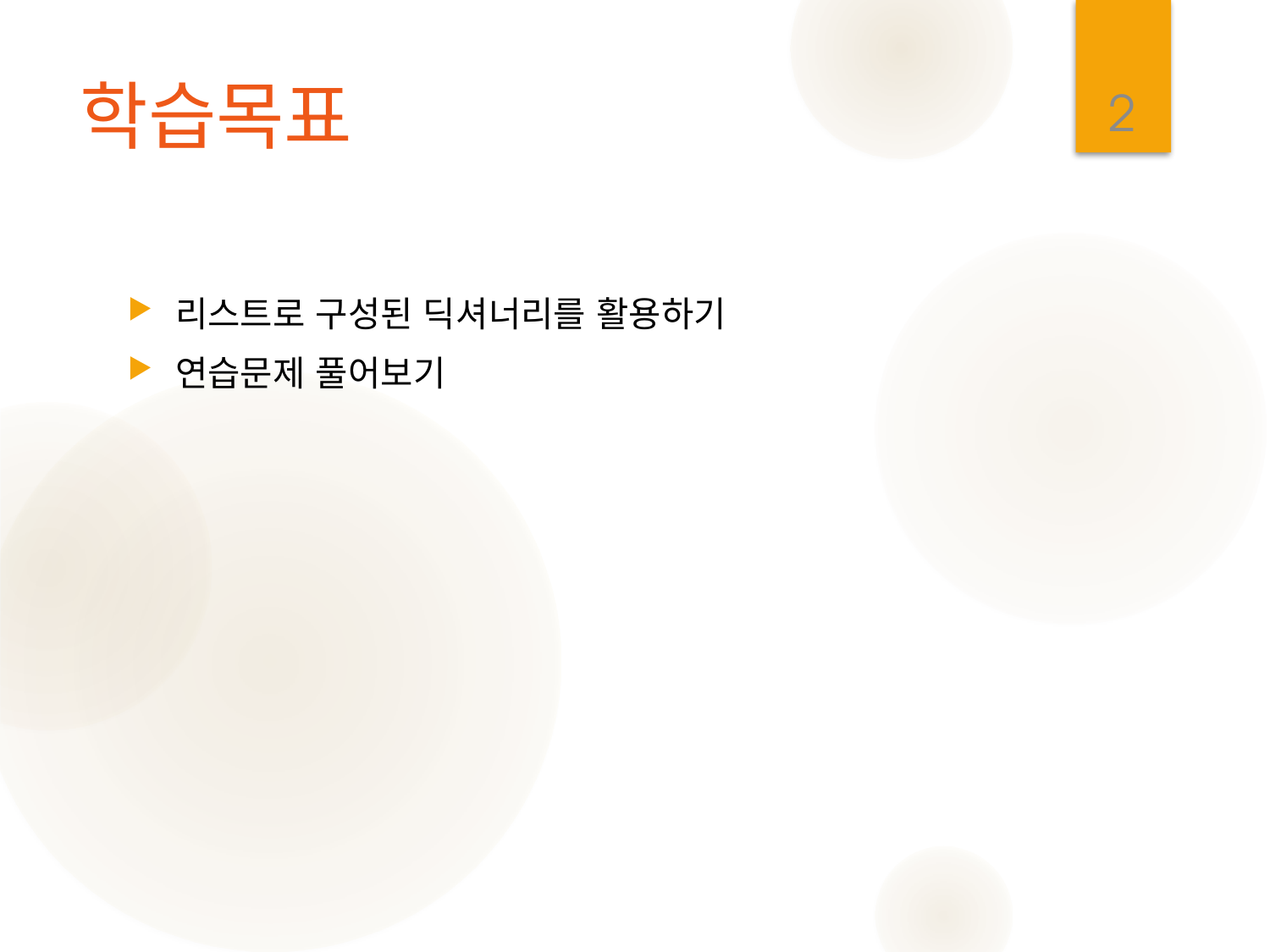

2
# 학습목표
리스트로 구성된 딕셔너리를 활용하기
연습문제 풀어보기